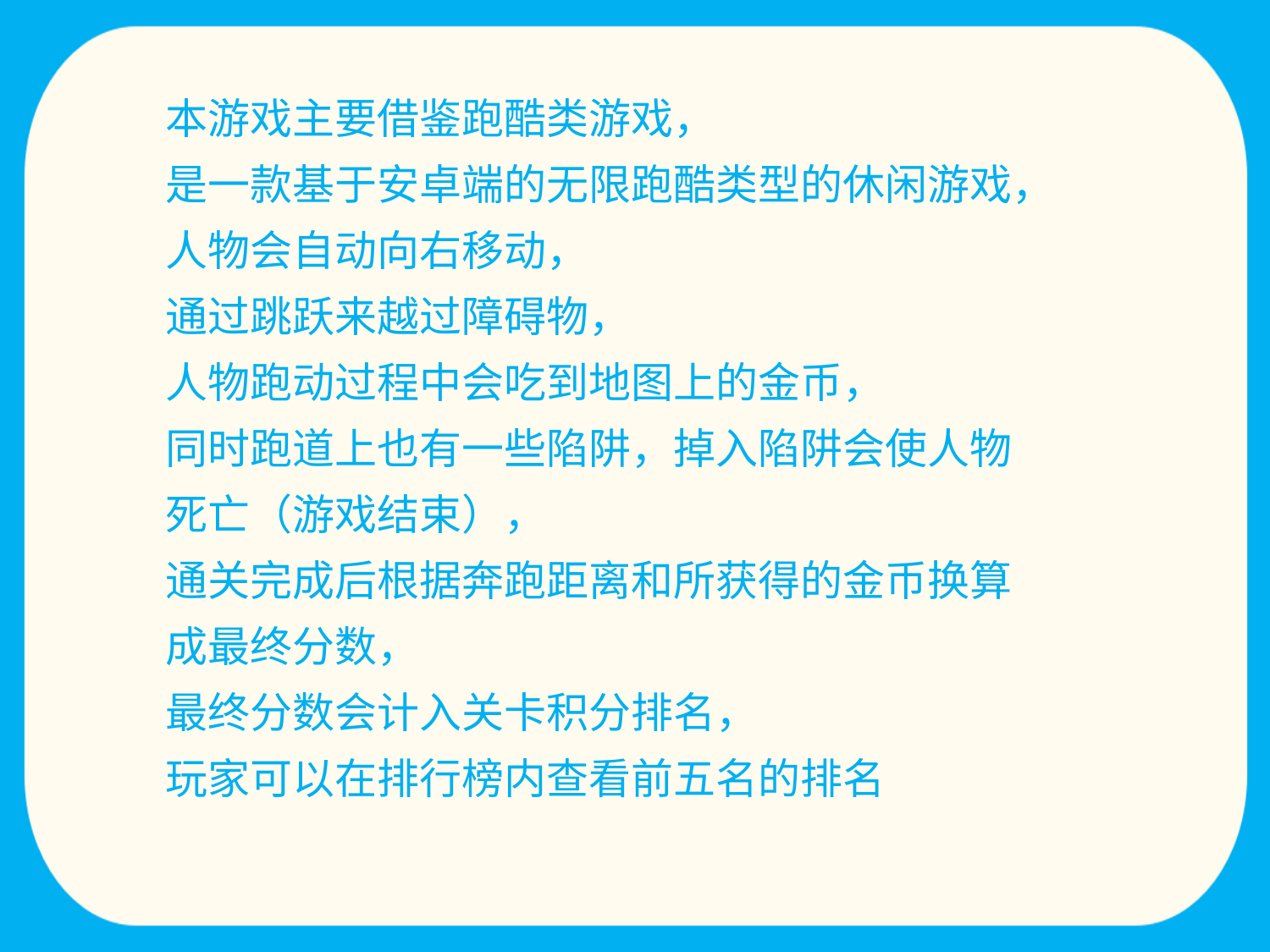

本游戏主要借鉴跑酷类游戏，
是一款基于安卓端的无限跑酷类型的休闲游戏，
人物会自动向右移动，
通过跳跃来越过障碍物，
人物跑动过程中会吃到地图上的金币，
同时跑道上也有一些陷阱，掉入陷阱会使人物死亡（游戏结束），
通关完成后根据奔跑距离和所获得的金币换算成最终分数，
最终分数会计入关卡积分排名，
玩家可以在排行榜内查看前五名的排名